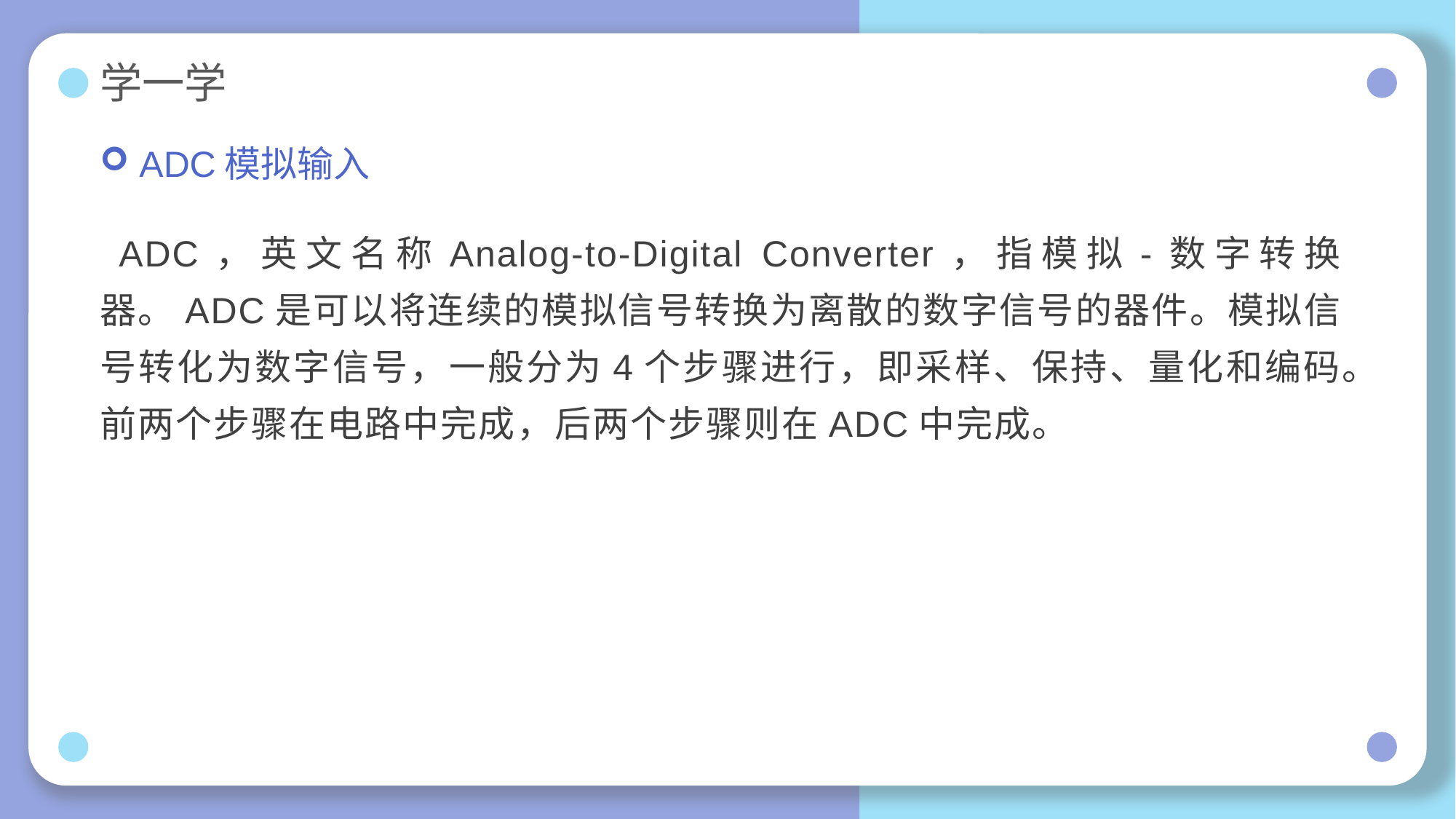

# 学一学
 ADC模拟输入
 ADC，英文名称Analog-to-Digital Converter，指模拟-数字转换器。ADC是可以将连续的模拟信号转换为离散的数字信号的器件。模拟信号转化为数字信号，一般分为4个步骤进行，即采样、保持、量化和编码。前两个步骤在电路中完成，后两个步骤则在ADC中完成。